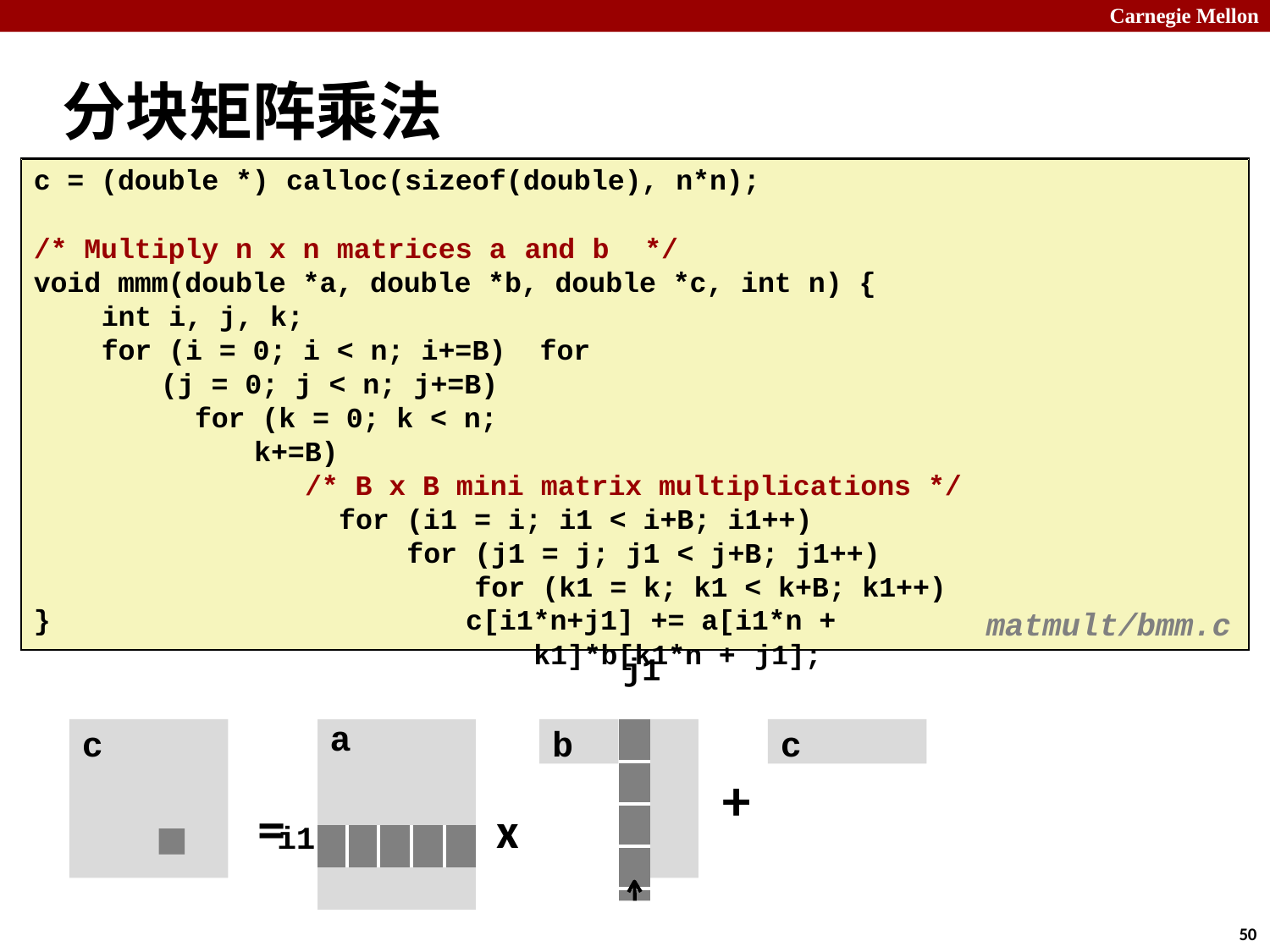

Carnegie Mellon
# 分块矩阵乘法

c = (double *) calloc(sizeof(double), n*n);

/* Multiply n x n matrices a and b	*/
void mmm(double *a, double *b, double *c, int n) {  int i, j, k;
for (i = 0; i < n; i+=B)  for (j = 0; j < n; j+=B)
for (k = 0; k < n; k+=B)
/* B x B mini matrix multiplications */  for (i1 = i; i1 < i+B; i1++)
for (j1 = j; j1 < j+B; j1++)  for (k1 = k; k1 < k+B; k1++)
c[i1*n+j1] += a[i1*n + k1]*b[k1*n + j1];
}
matmult/bmm.c

j1

c
| a |  |  |  |  |
| --- | --- | --- | --- | --- |
|  |  |  |  |  |
|  |  |  |  |  |
b
|  |
| --- |
|  |
|  |
|  |
|  |

c
= 	x
+
i1

, Third Edition

50